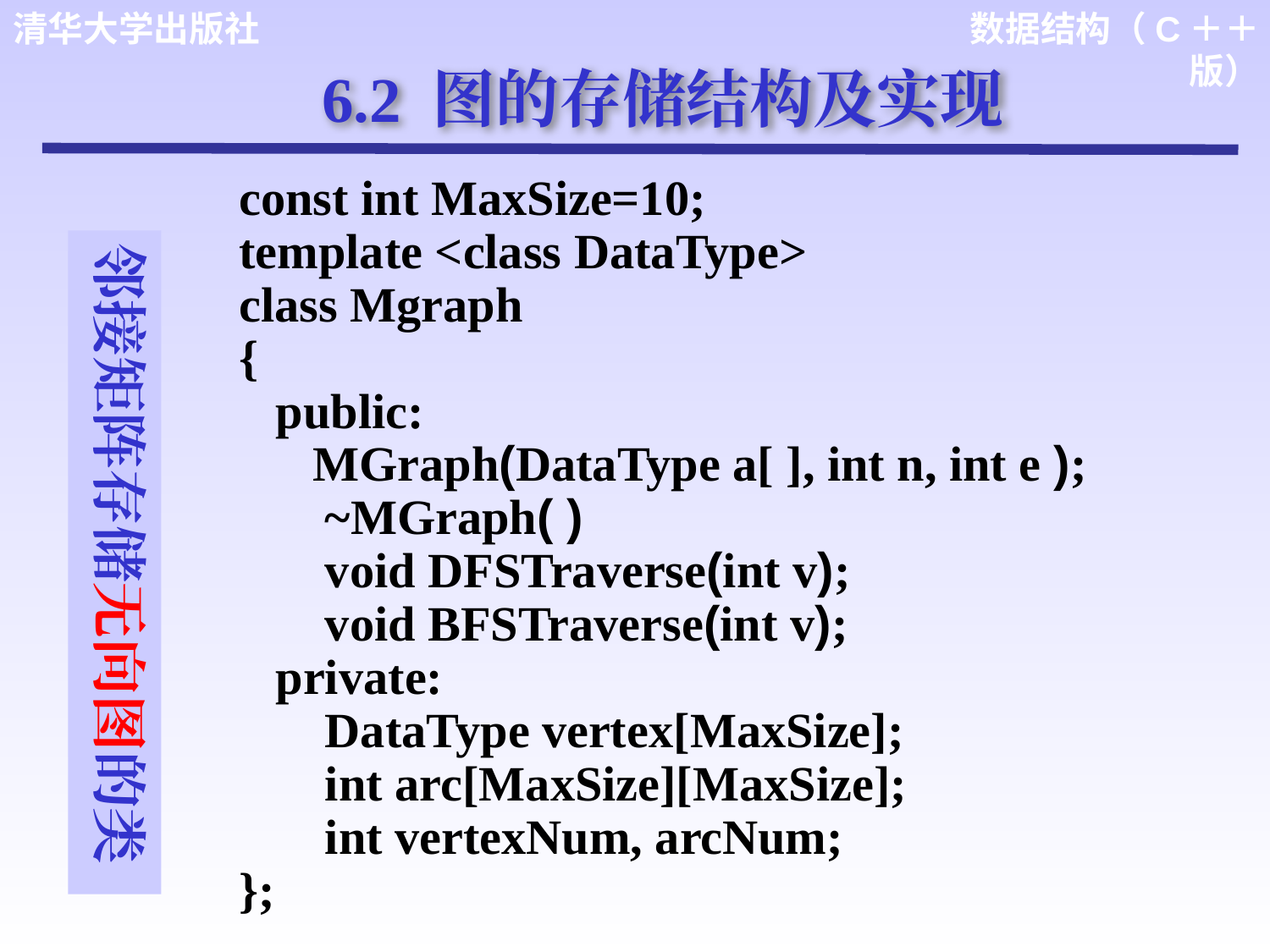

6.2 图的存储结构及实现
const int MaxSize=10;
template <class DataType>
class Mgraph
{
   public:
      MGraph(DataType a[ ], int n, int e );
       ~MGraph( )
       void DFSTraverse(int v);
       void BFSTraverse(int v);
   private:
       DataType vertex[MaxSize];
       int arc[MaxSize][MaxSize];
       int vertexNum, arcNum;
};
邻接矩阵存储无向图的类